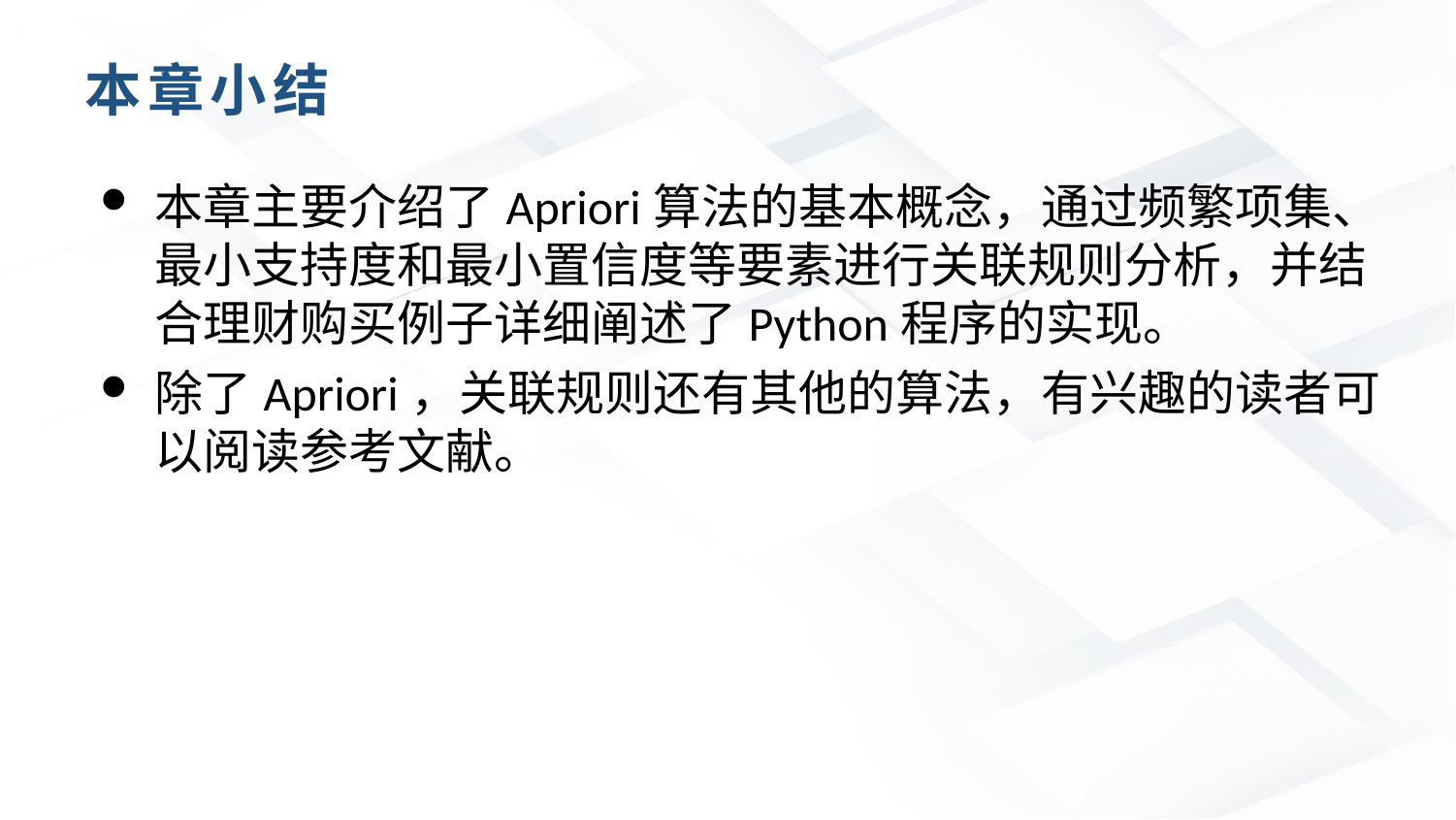

本章小结
本章主要介绍了Apriori算法的基本概念，通过频繁项集、最小支持度和最小置信度等要素进行关联规则分析，并结合理财购买例子详细阐述了Python程序的实现。
除了Apriori，关联规则还有其他的算法，有兴趣的读者可以阅读参考文献。